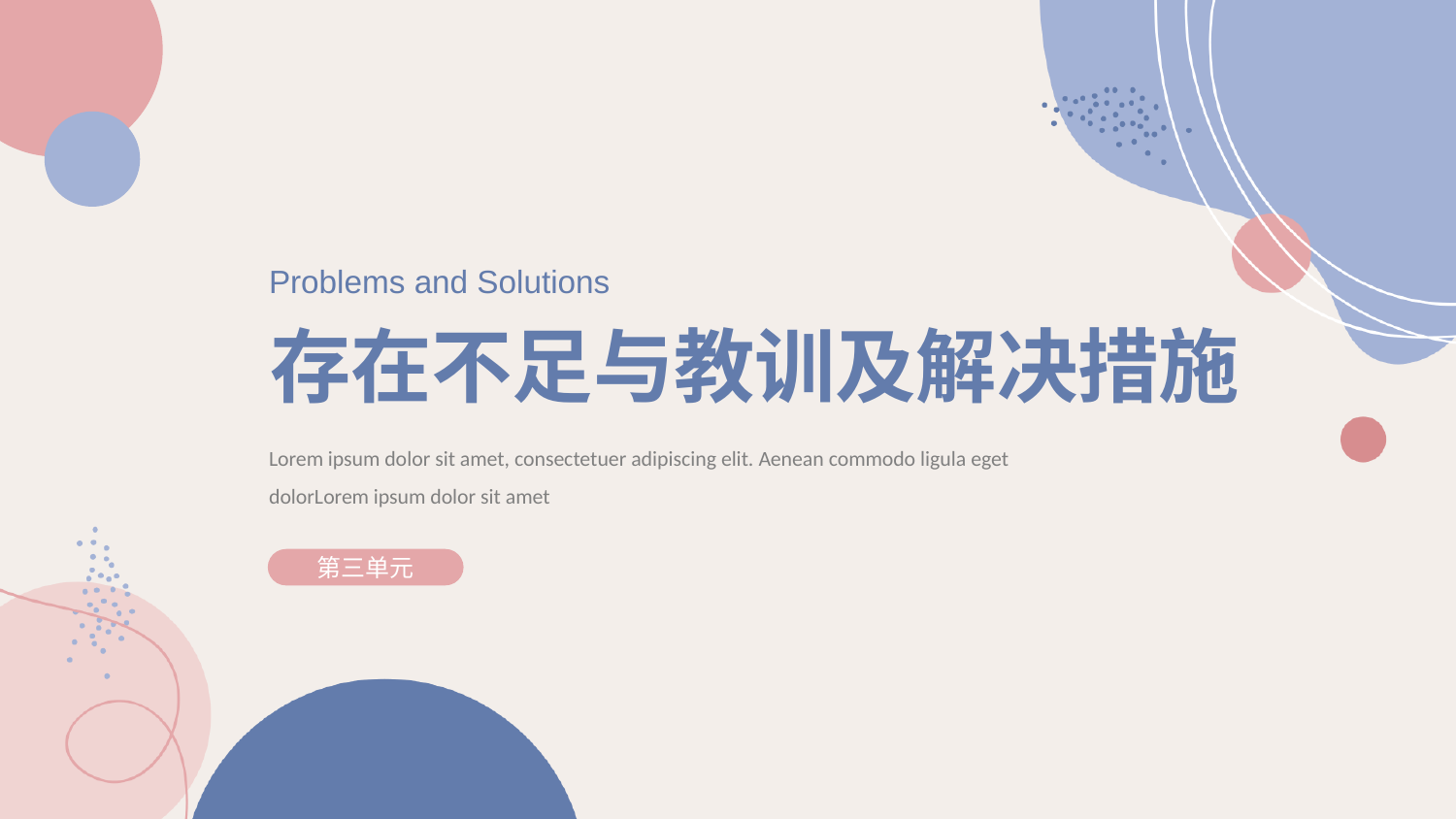

Problems and Solutions
存在不足与教训及解决措施
Lorem ipsum dolor sit amet, consectetuer adipiscing elit. Aenean commodo ligula eget dolorLorem ipsum dolor sit amet
第三单元